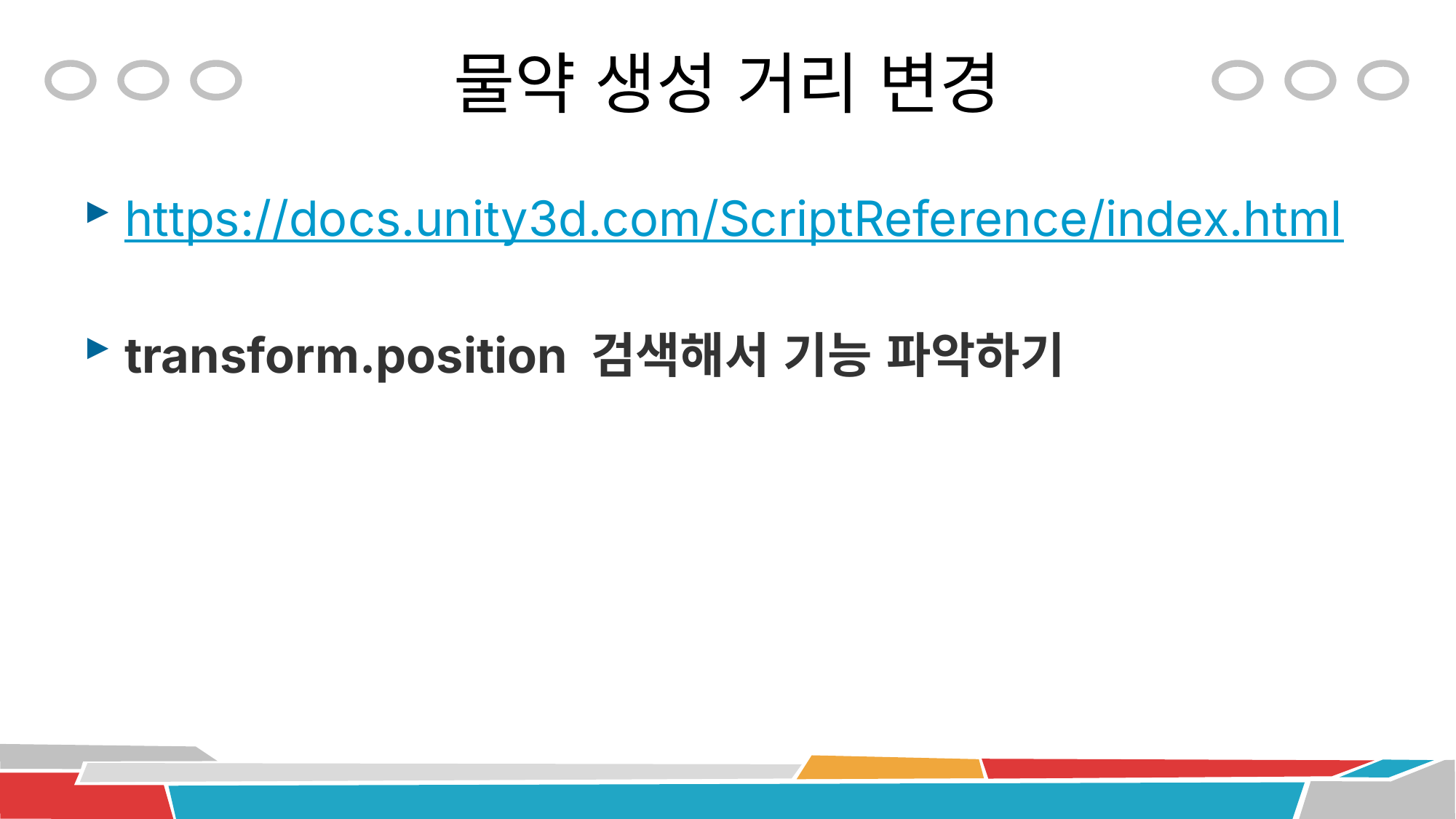

# 물약 생성 거리 변경
https://docs.unity3d.com/ScriptReference/index.html

transform.position 검색해서 기능 파악하기